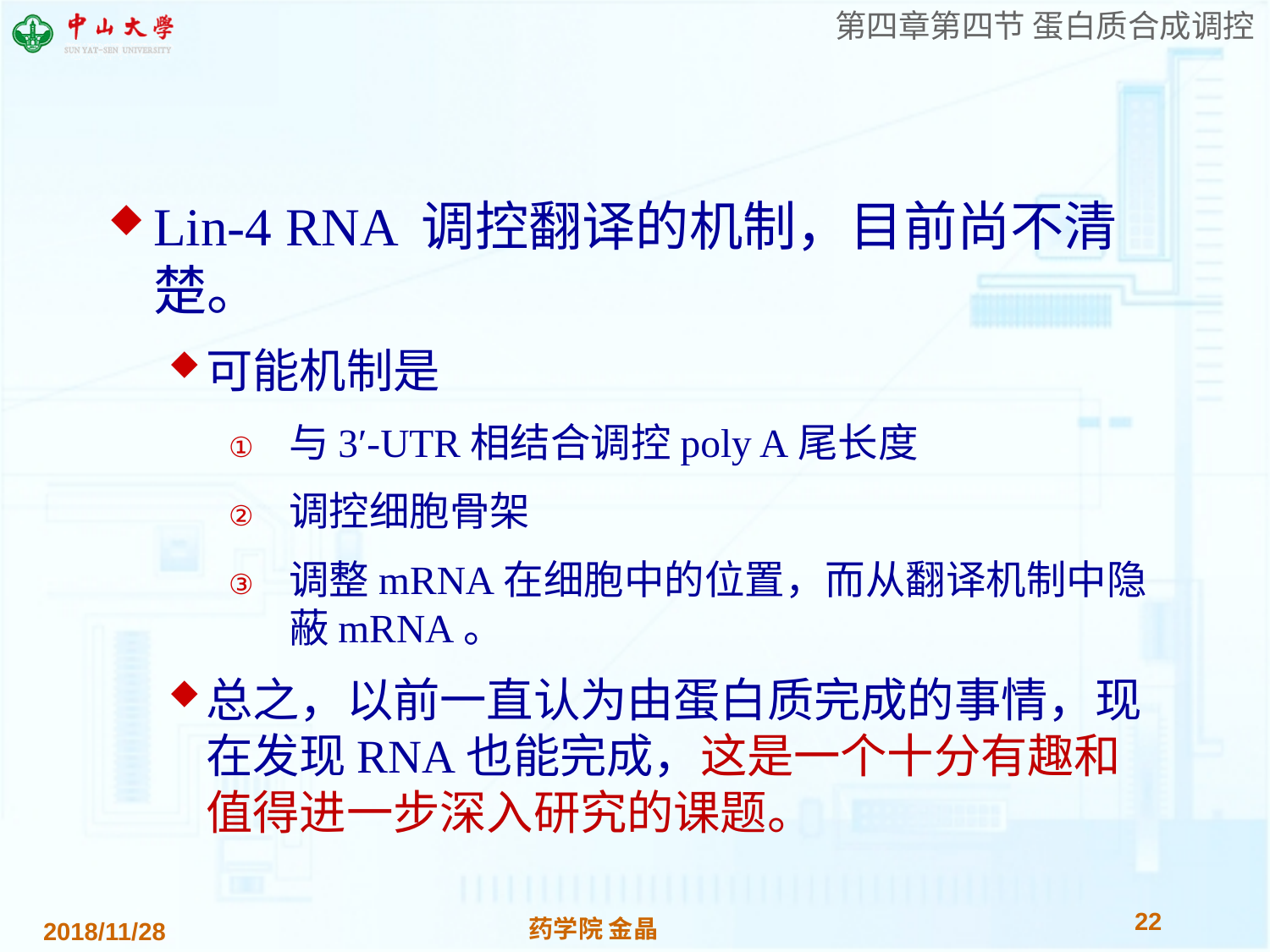

#
Lin-4 RNA 调控翻译的机制，目前尚不清楚。
可能机制是
与3′-UTR相结合调控poly A尾长度
调控细胞骨架
调整mRNA在细胞中的位置，而从翻译机制中隐蔽mRNA。
总之，以前一直认为由蛋白质完成的事情，现在发现RNA也能完成，这是一个十分有趣和值得进一步深入研究的课题。

22
药学院 金晶
2018/11/28